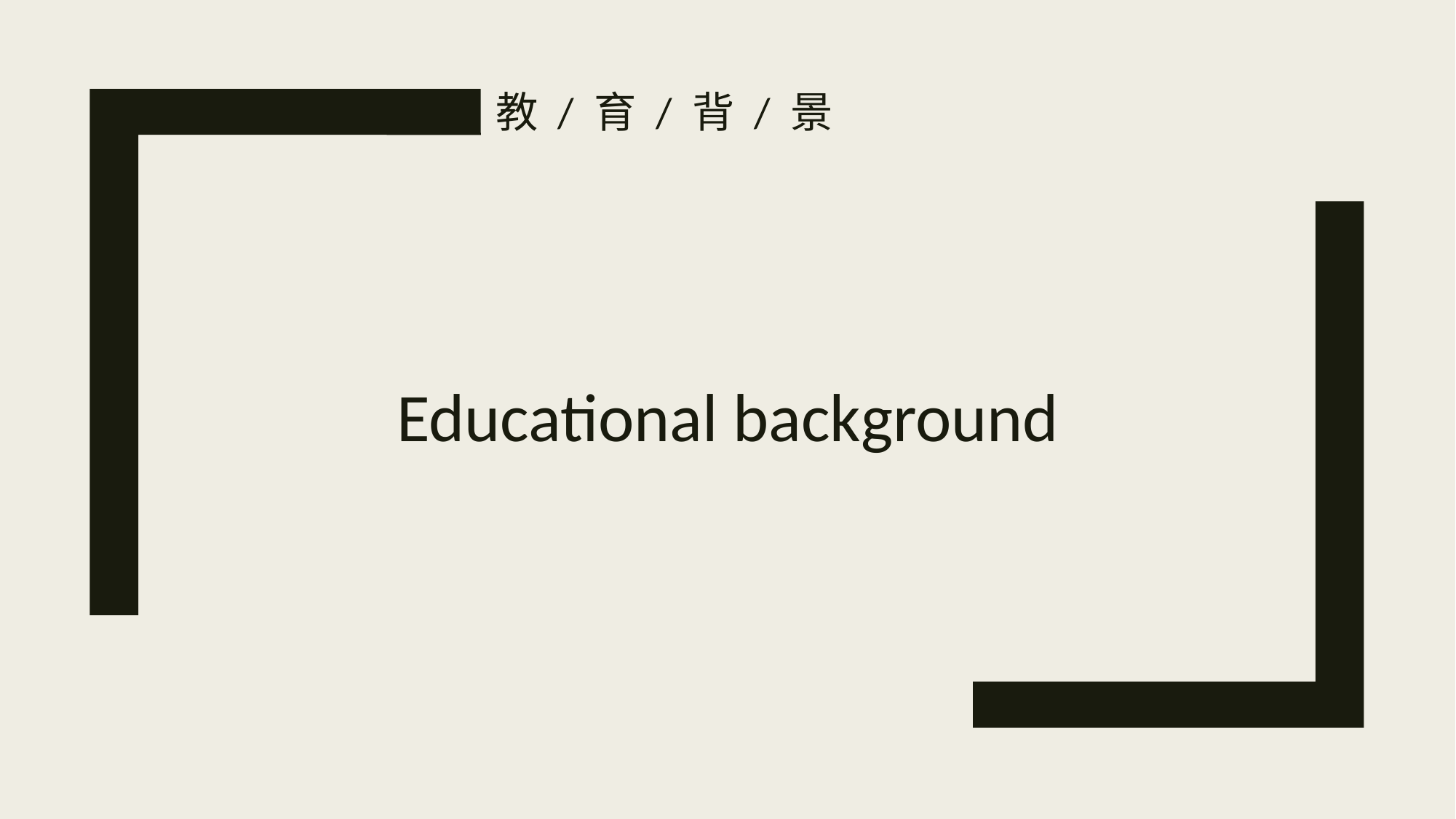

教 / 育 / 背 / 景
Educational background